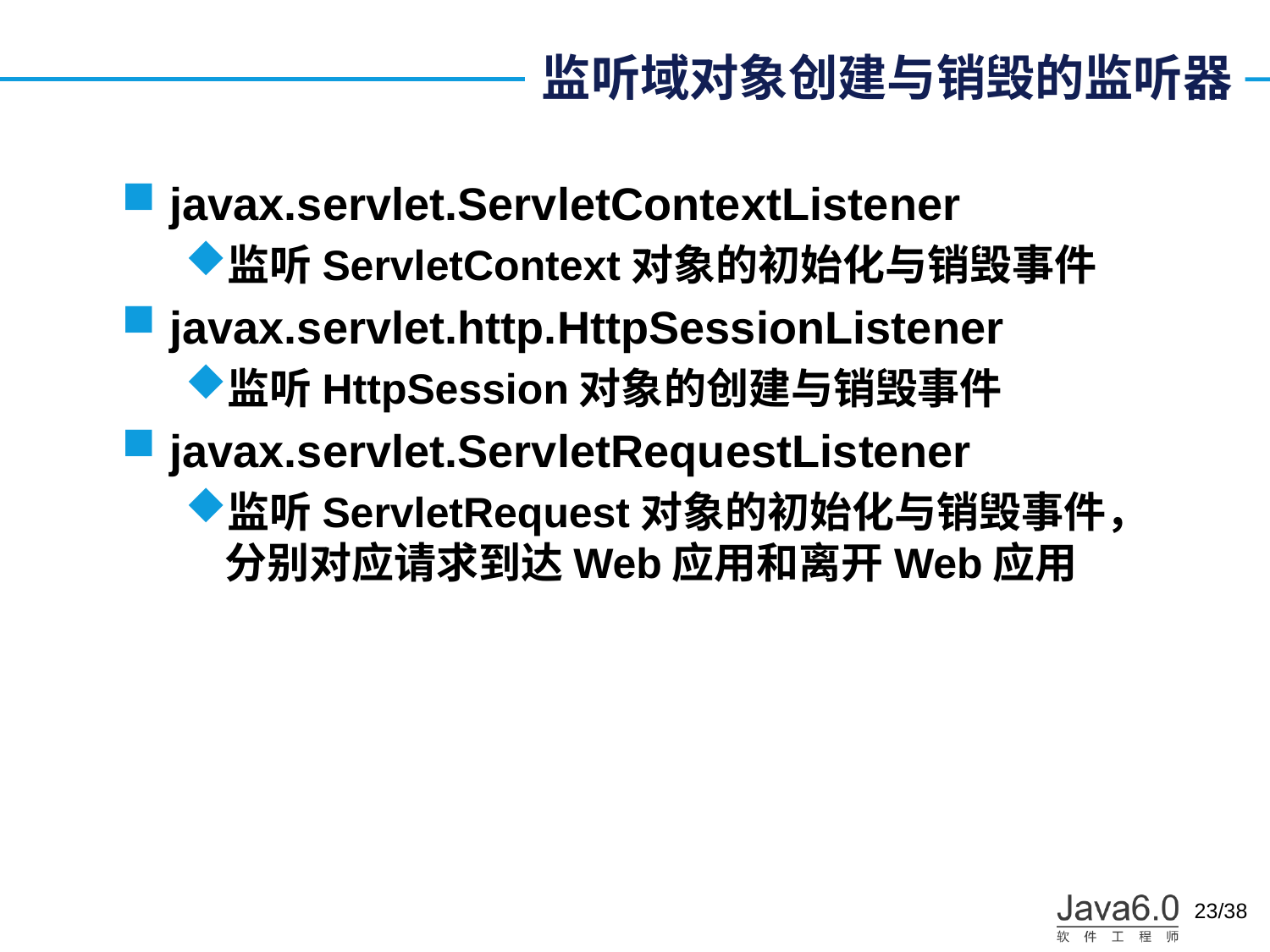

# 监听域对象创建与销毁的监听器
javax.servlet.ServletContextListener
监听ServletContext对象的初始化与销毁事件
javax.servlet.http.HttpSessionListener
监听HttpSession对象的创建与销毁事件
javax.servlet.ServletRequestListener
监听ServletRequest对象的初始化与销毁事件，分别对应请求到达Web应用和离开Web应用

23/38